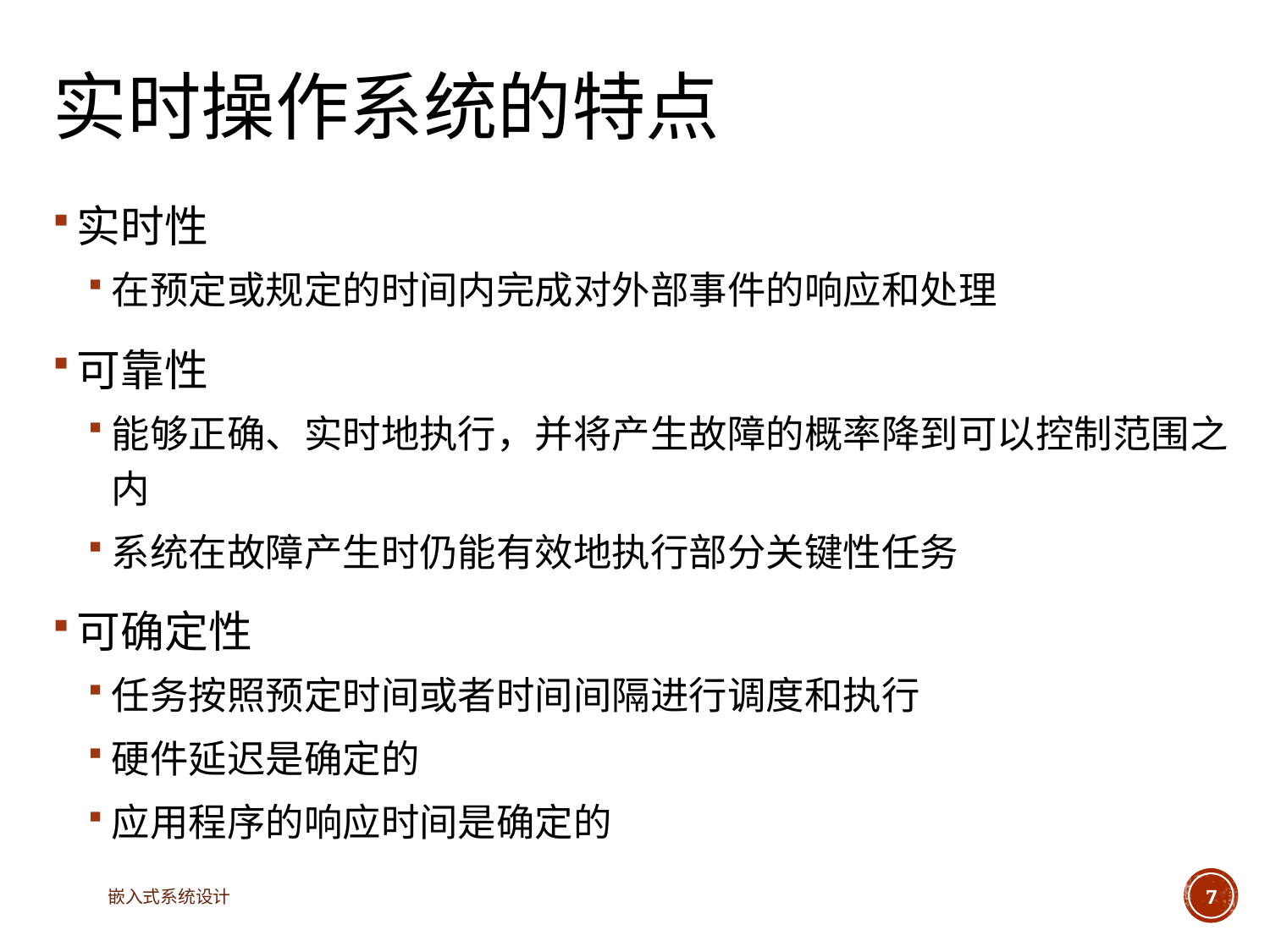

# 实时操作系统的特点
实时性
在预定或规定的时间内完成对外部事件的响应和处理
可靠性
能够正确、实时地执行，并将产生故障的概率降到可以控制范围之内
系统在故障产生时仍能有效地执行部分关键性任务
可确定性
任务按照预定时间或者时间间隔进行调度和执行
硬件延迟是确定的
应用程序的响应时间是确定的
嵌入式系统设计
7